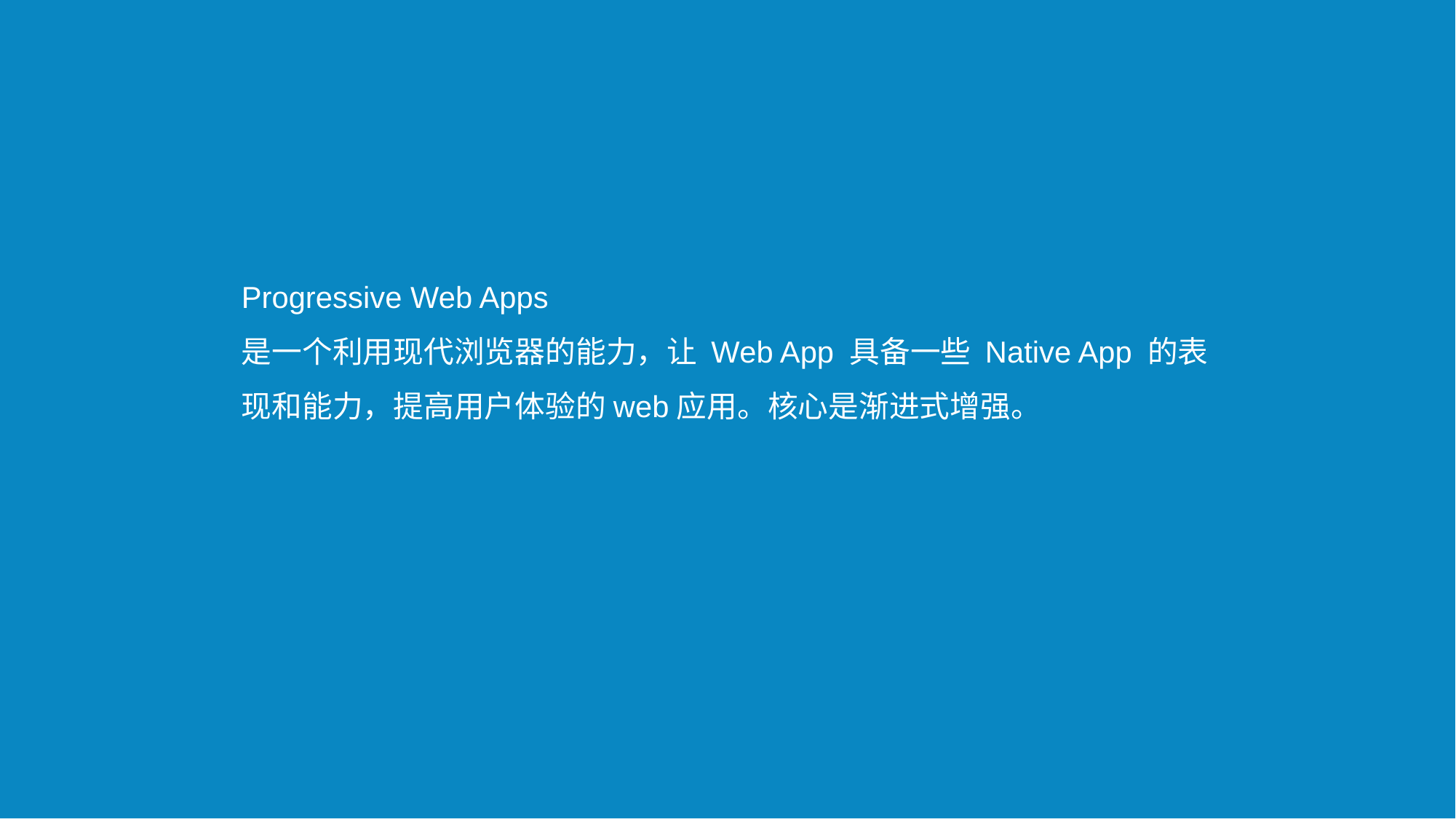

Progressive Web Apps
是一个利用现代浏览器的能力，让 Web App 具备一些 Native App 的表现和能力，提高用户体验的web应用。核心是渐进式增强。